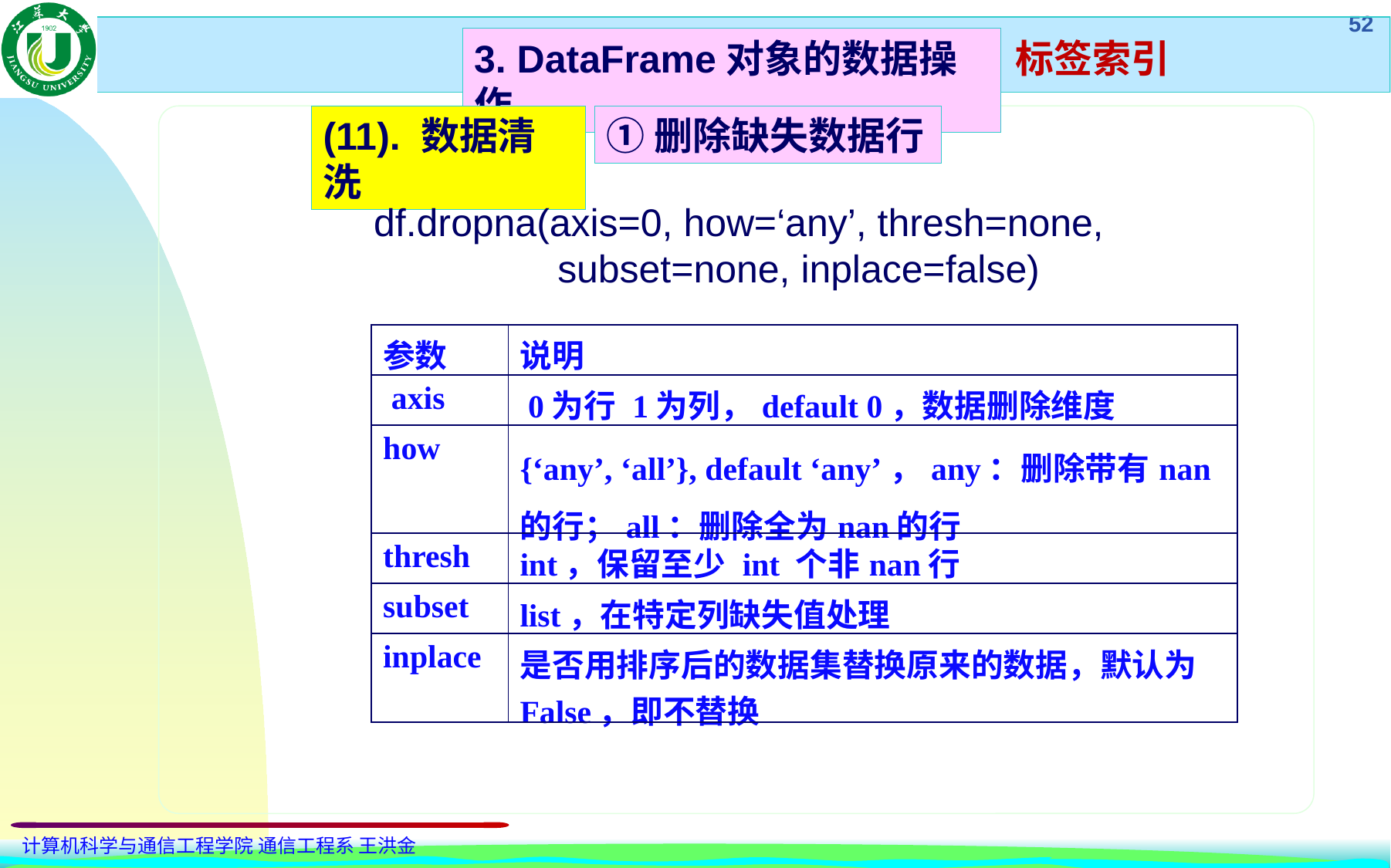

标签索引
3. DataFrame对象的数据操作
(11). 数据清洗
①​删除缺失数据行
df.dropna(axis=0, how=‘any’, thresh=none,
                 subset=none, inplace=false)
| 参数 | 说明 |
| --- | --- |
| axis | 0为行 1为列，default 0，数据删除维度 |
| how | {‘any’, ‘all’}, default ‘any’，any：删除带有nan的行；all：删除全为nan的行 |
| thresh | int，保留至少 int 个非nan行 |
| subset | list，在特定列缺失值处理 |
| inplace | 是否用排序后的数据集替换原来的数据，默认为False，即不替换 |